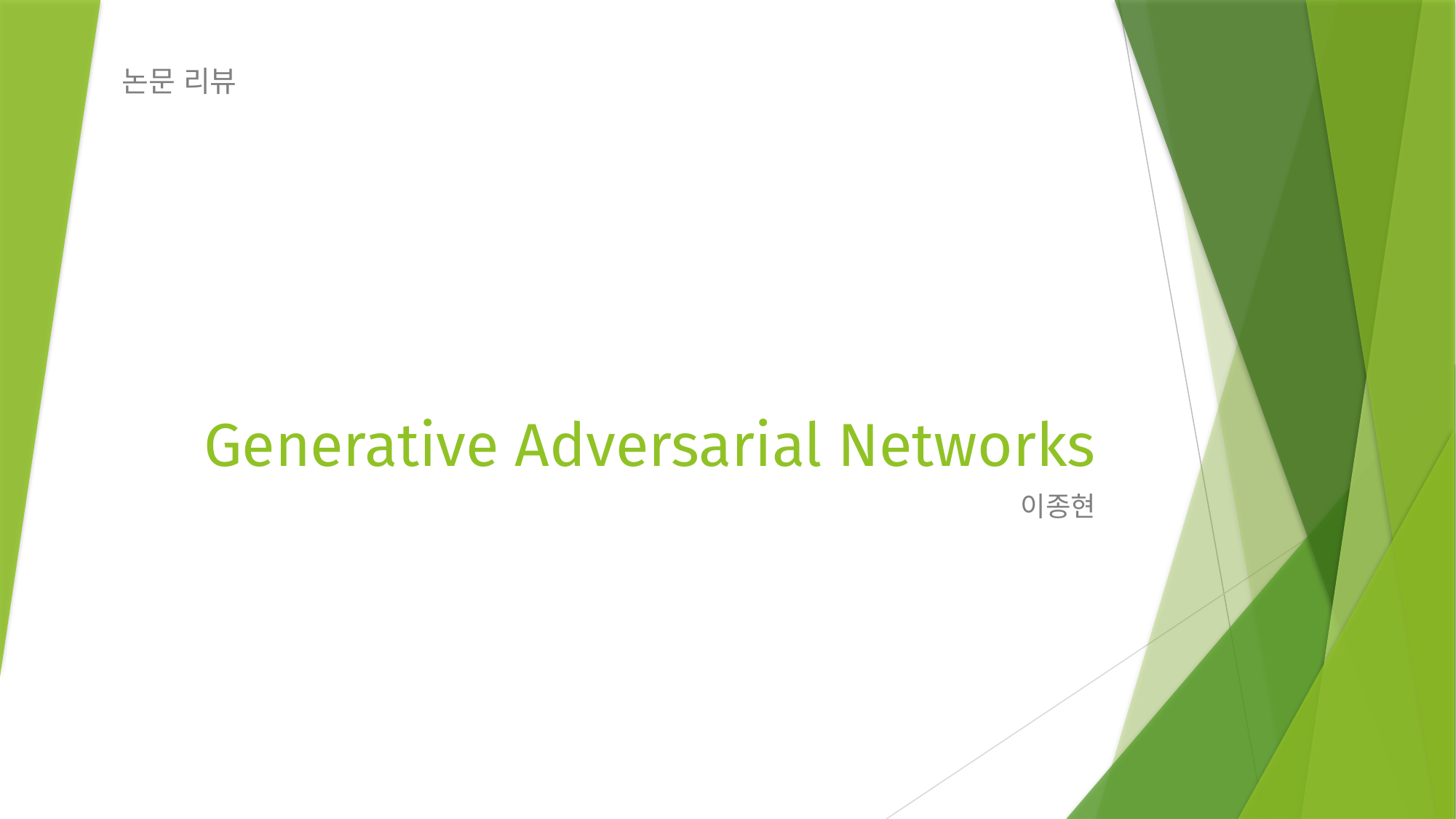

논문 리뷰
# Generative Adversarial Networks
이종현